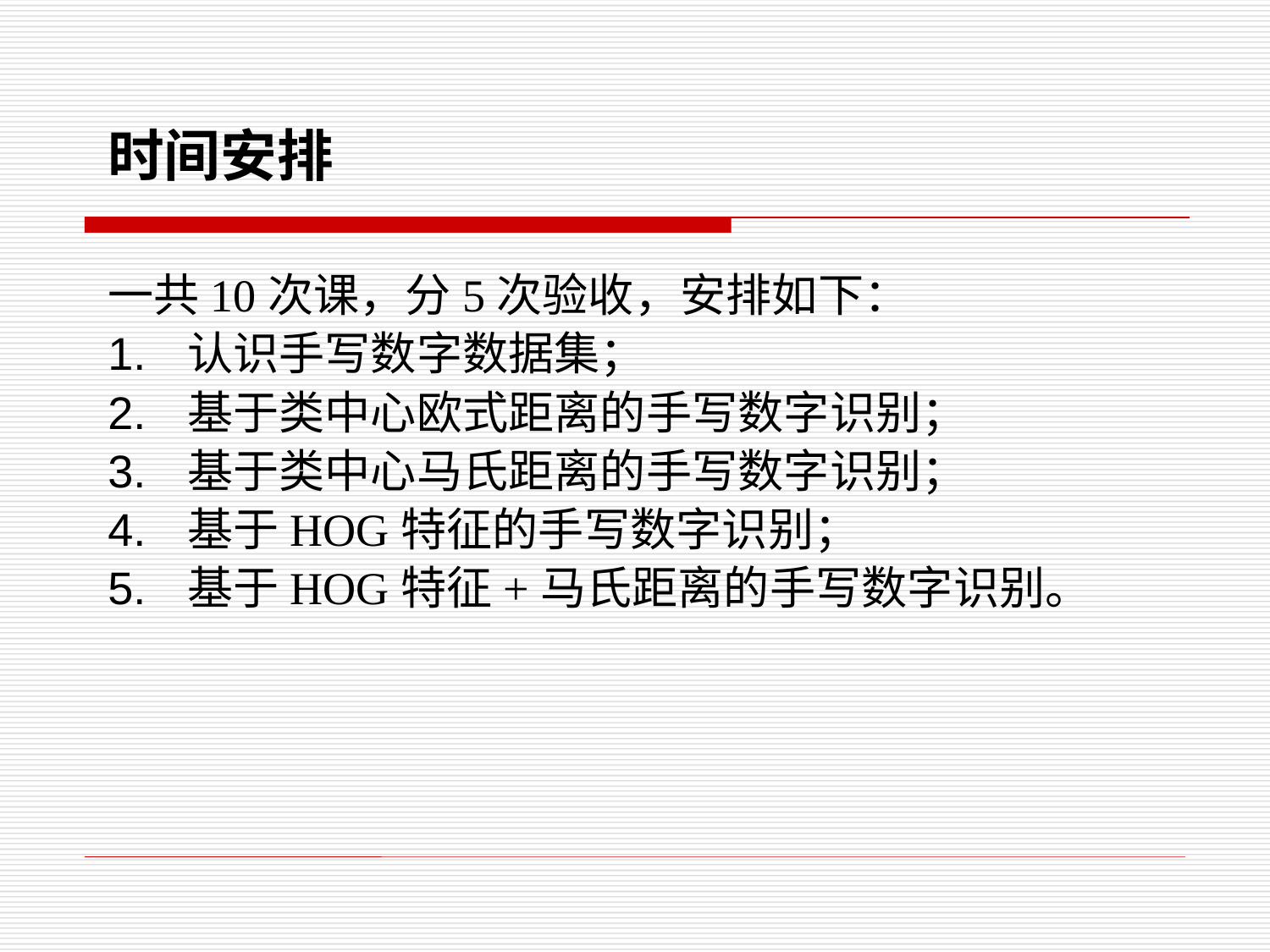

时间安排
一共10次课，分5次验收，安排如下：
认识手写数字数据集；
基于类中心欧式距离的手写数字识别；
基于类中心马氏距离的手写数字识别；
基于HOG特征的手写数字识别；
基于HOG特征+马氏距离的手写数字识别。